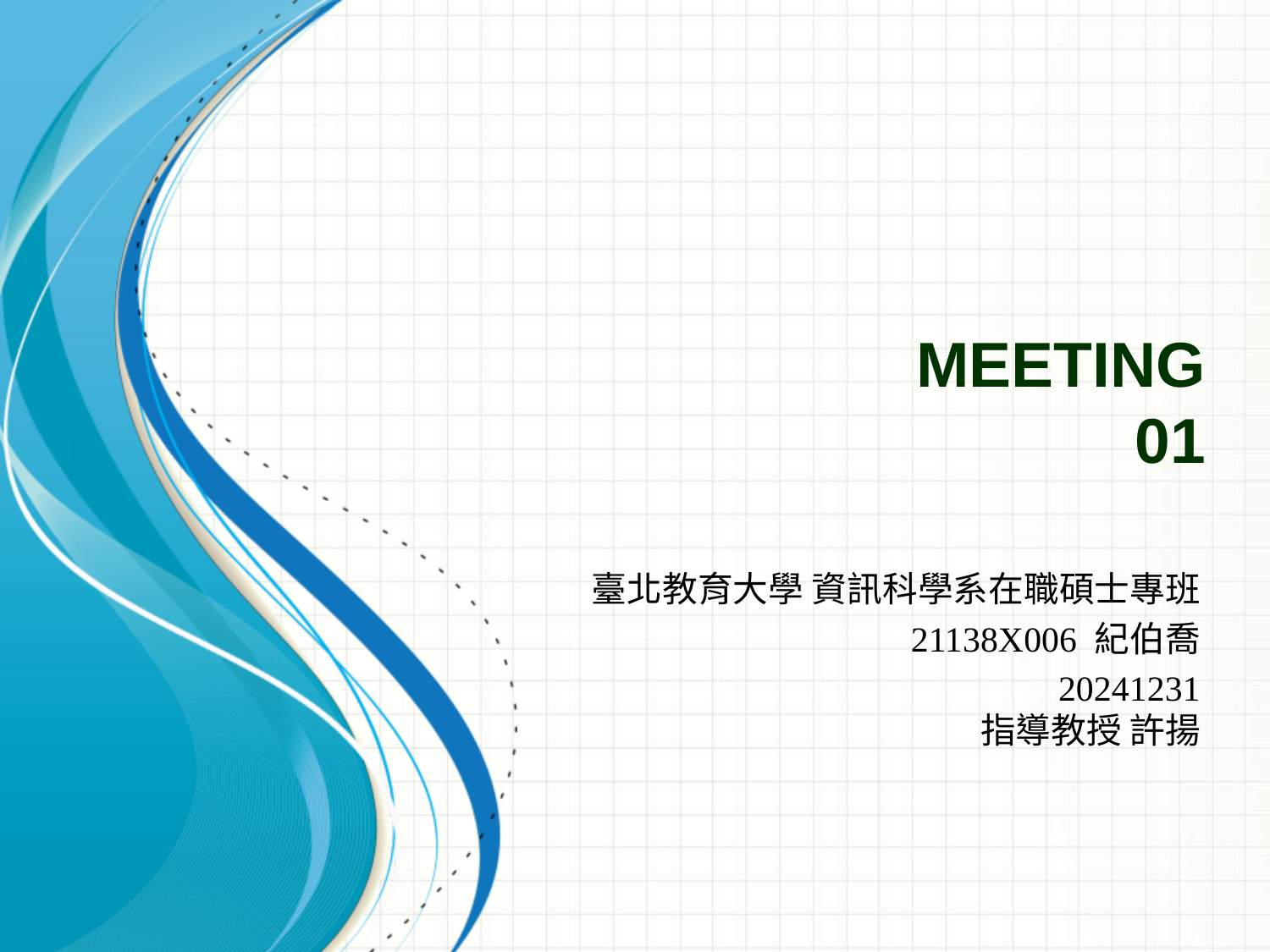

# Meeting 01
臺北教育大學 資訊科學系在職碩士專班
21138X006 紀伯喬
20241231
指導教授 許揚